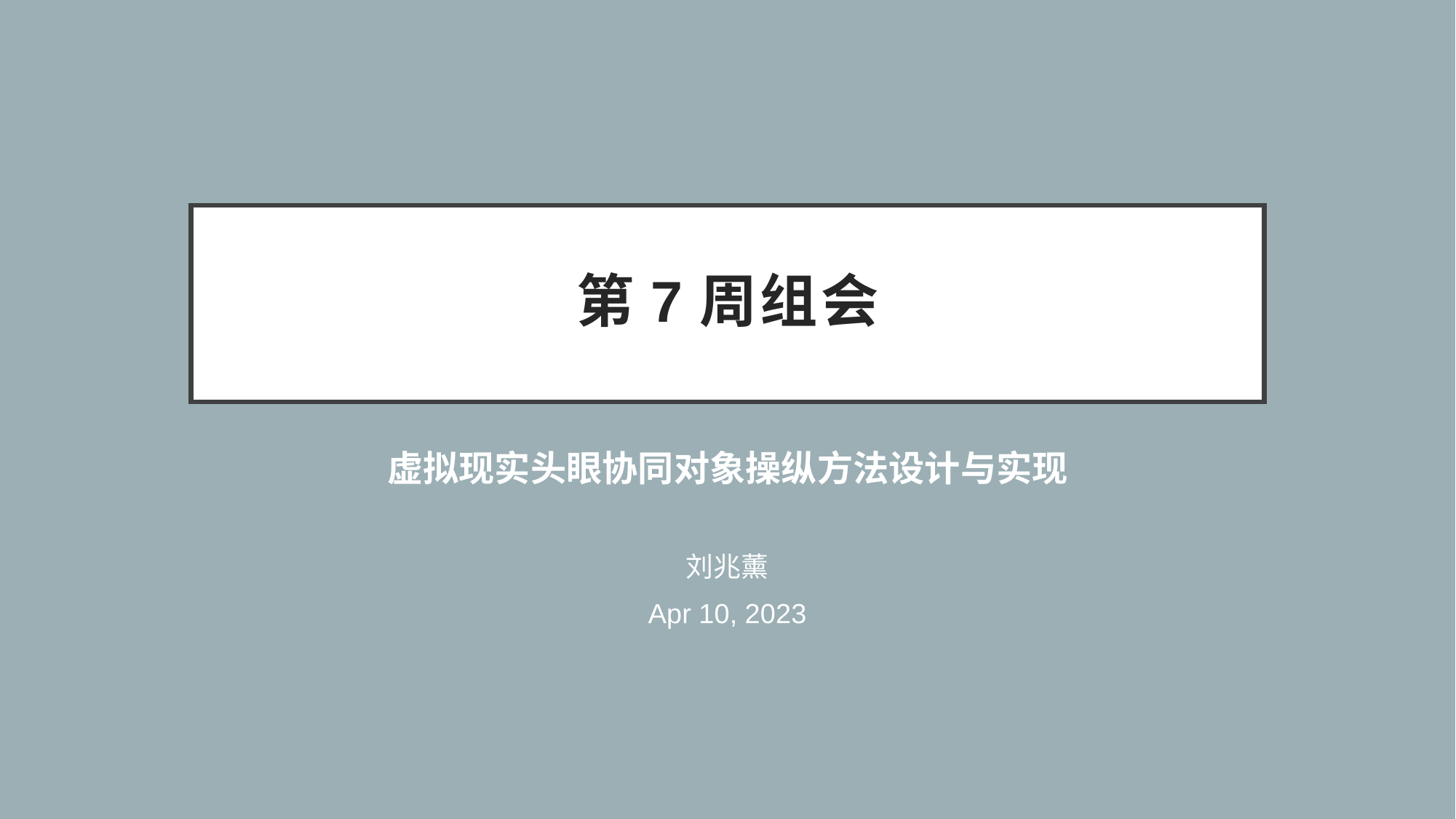

# 第7周组会
虚拟现实头眼协同对象操纵方法设计与实现

刘兆薰
Apr 10, 2023